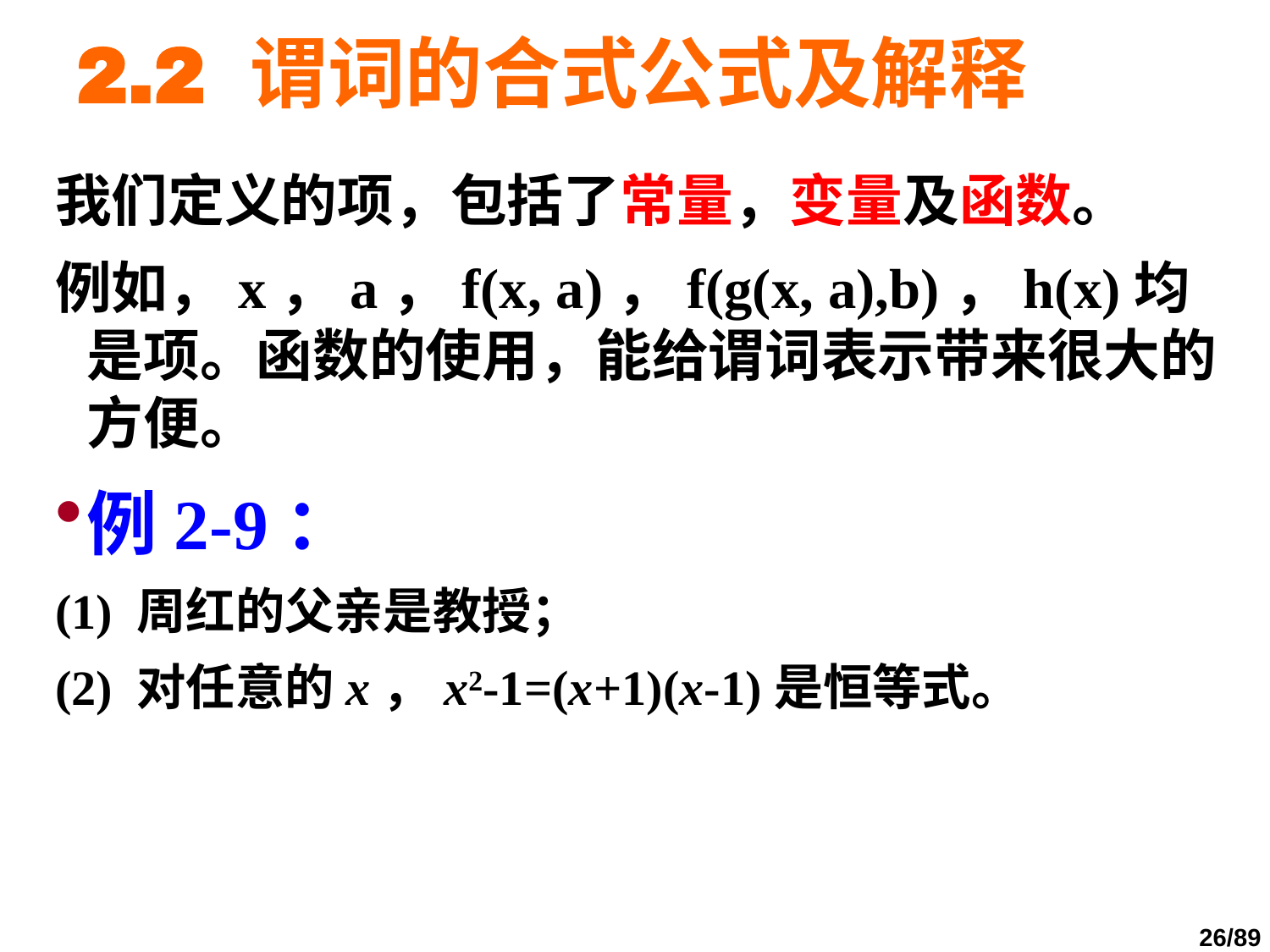

# 2.2 谓词的合式公式及解释
我们定义的项，包括了常量，变量及函数。
例如，x，a，f(x, a)，f(g(x, a),b)，h(x)均是项。函数的使用，能给谓词表示带来很大的方便。
例2-9：
(1) 周红的父亲是教授；
(2) 对任意的x，x2-1=(x+1)(x-1)是恒等式。